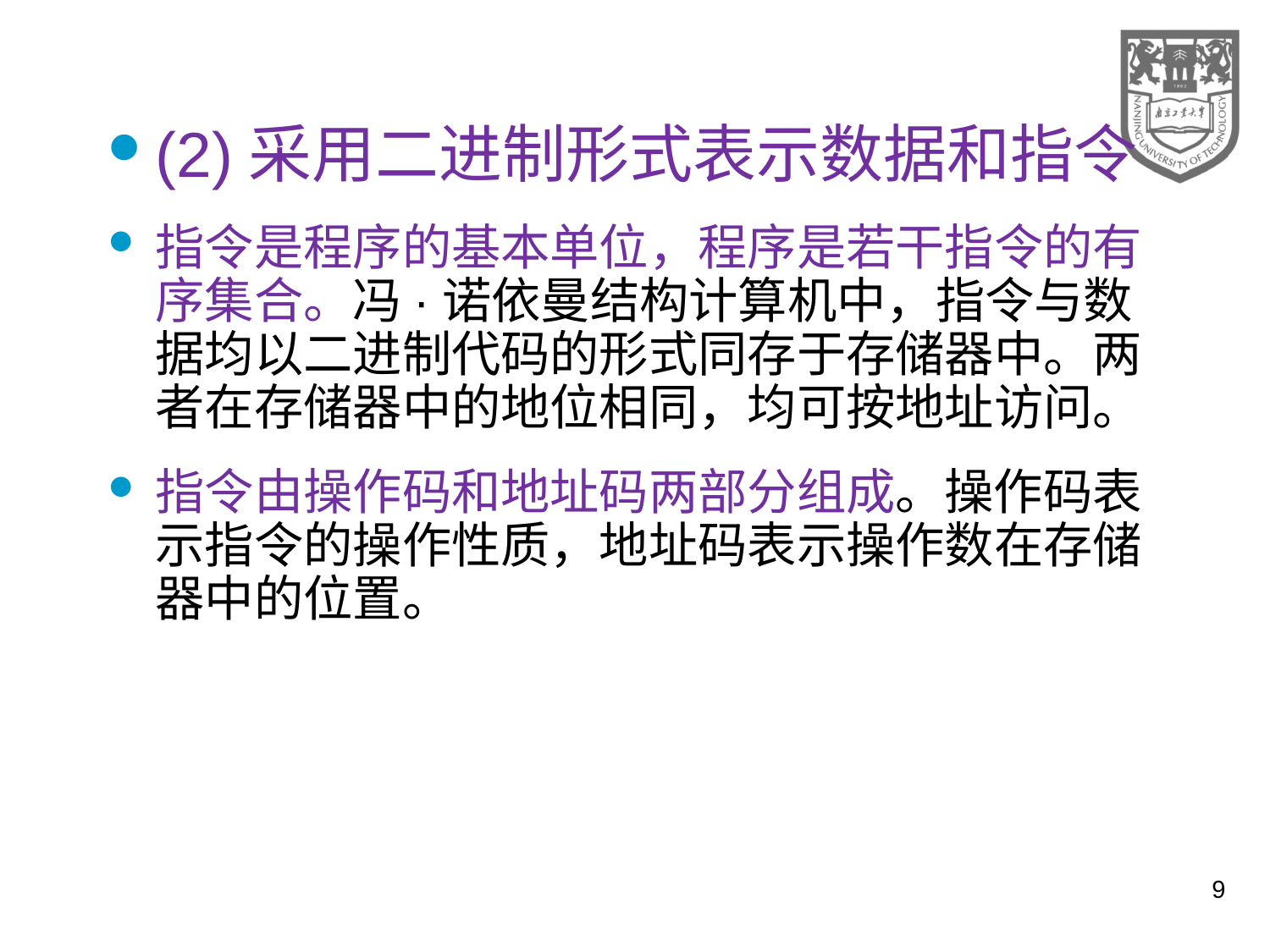

(2)采用二进制形式表示数据和指令
指令是程序的基本单位，程序是若干指令的有序集合。冯·诺依曼结构计算机中，指令与数据均以二进制代码的形式同存于存储器中。两者在存储器中的地位相同，均可按地址访问。
指令由操作码和地址码两部分组成。操作码表示指令的操作性质，地址码表示操作数在存储器中的位置。
9